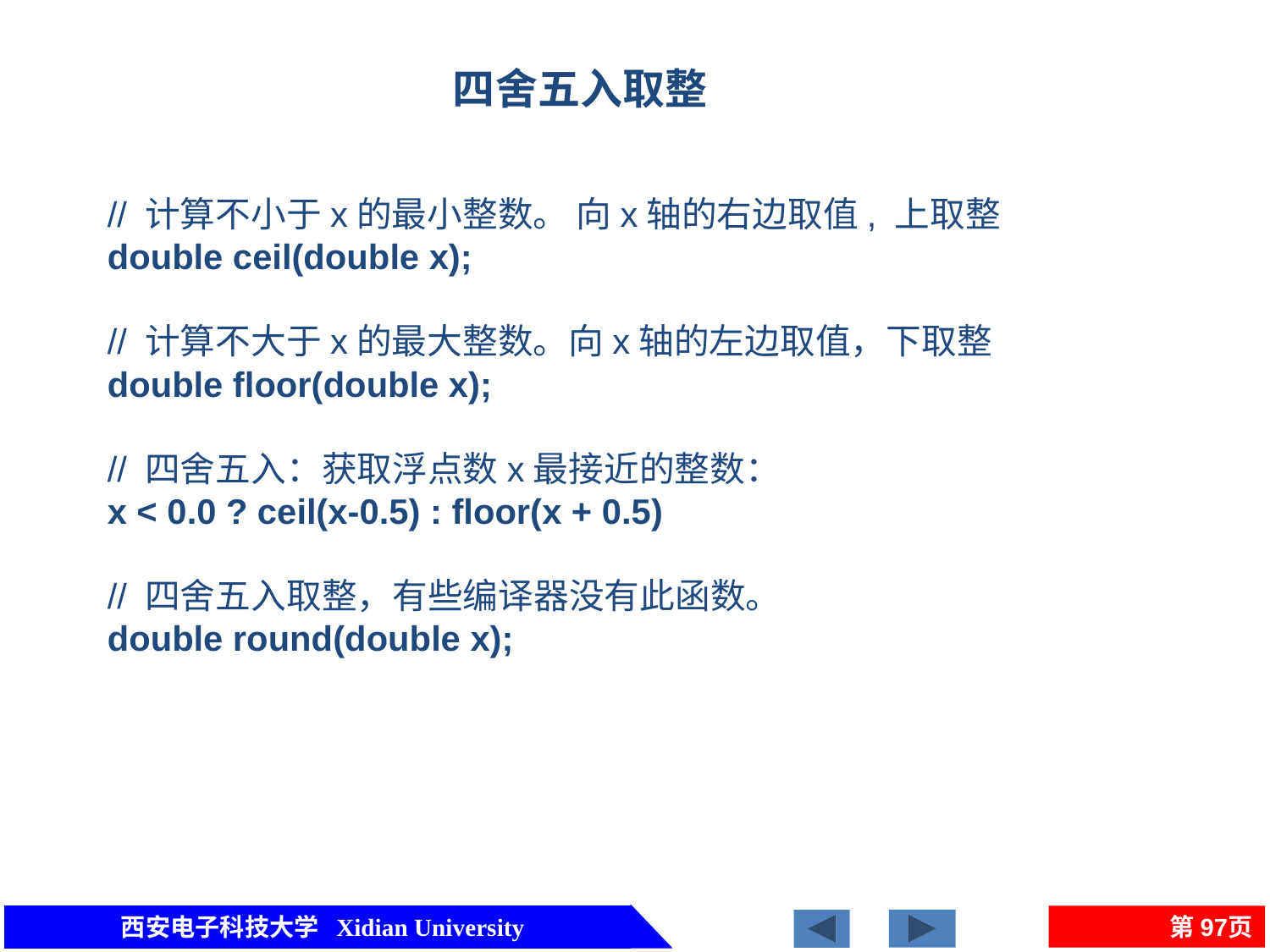

四舍五入取整
// 计算不小于x的最小整数。 向x轴的右边取值, 上取整
double ceil(double x);

// 计算不大于x的最大整数。向x轴的左边取值，下取整
double floor(double x);

// 四舍五入：获取浮点数x最接近的整数：
x < 0.0 ? ceil(x-0.5) : floor(x + 0.5)

// 四舍五入取整，有些编译器没有此函数。
double round(double x);